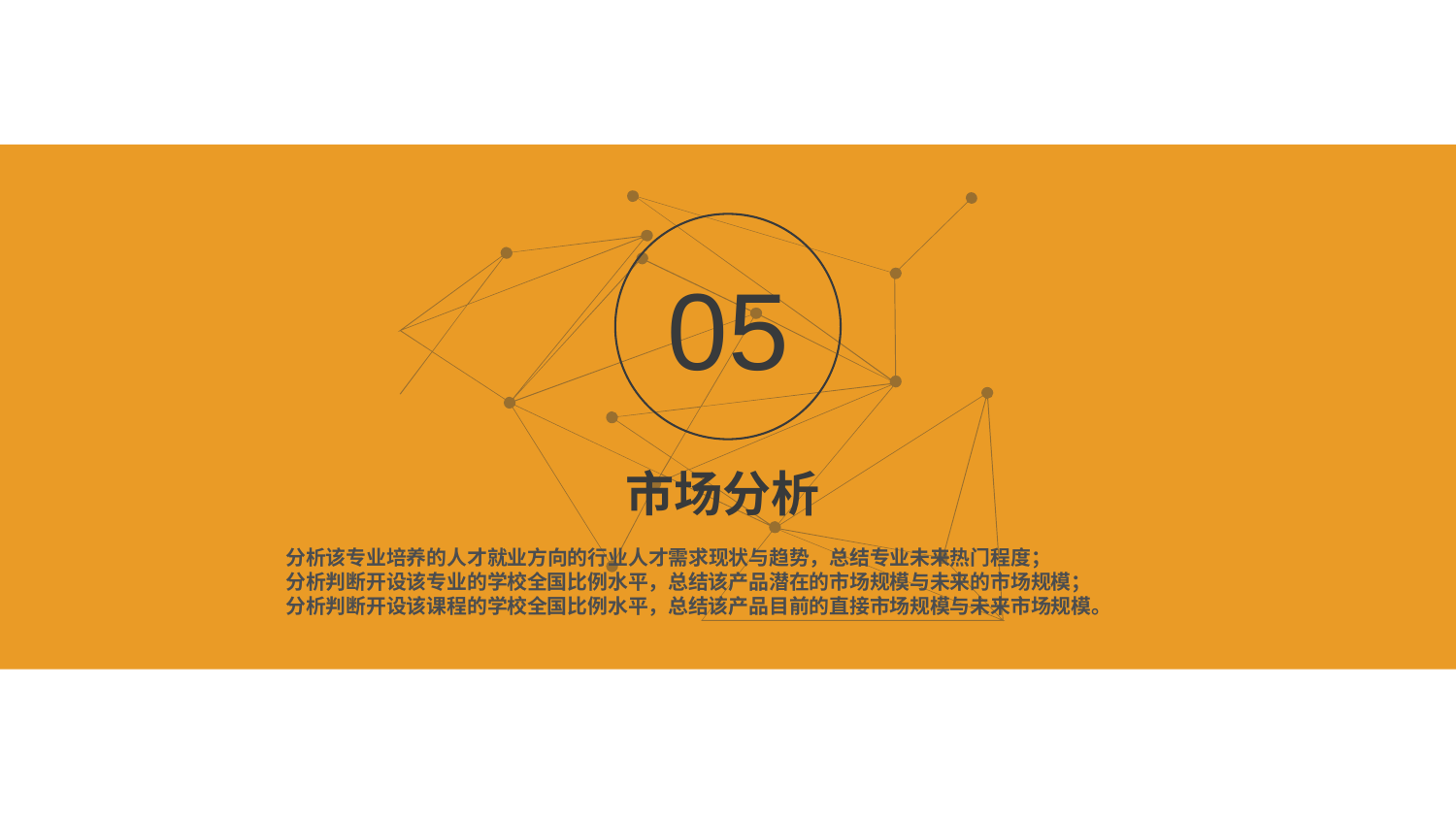

05
市场分析
分析该专业培养的人才就业方向的行业人才需求现状与趋势，总结专业未来热门程度；
分析判断开设该专业的学校全国比例水平，总结该产品潜在的市场规模与未来的市场规模；
分析判断开设该课程的学校全国比例水平，总结该产品目前的直接市场规模与未来市场规模。